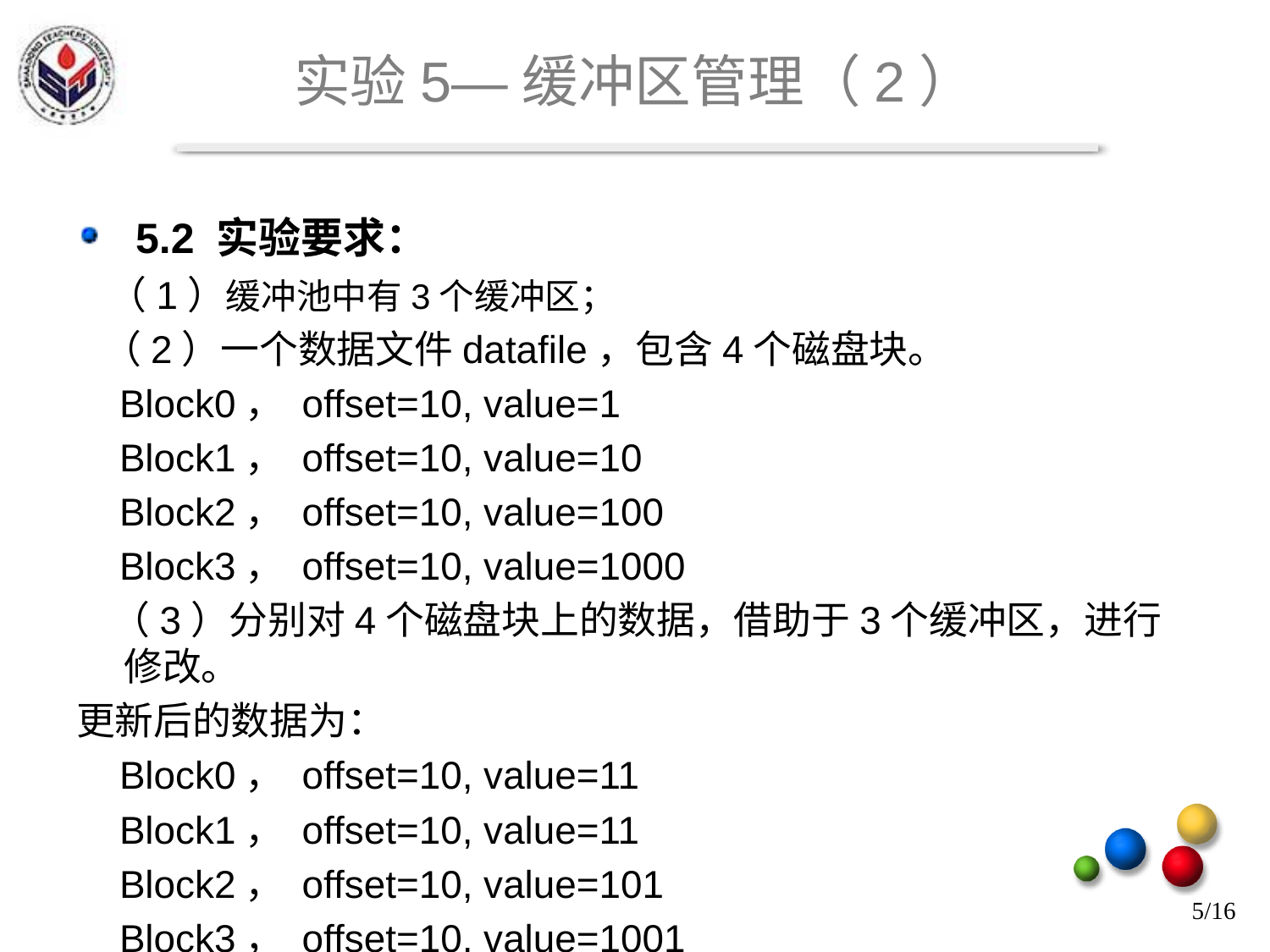

# 实验5—缓冲区管理（2）
 5.2 实验要求：
   （1）缓冲池中有3个缓冲区；
  （2）一个数据文件datafile，包含4个磁盘块。
    Block0， offset=10, value=1
    Block1， offset=10, value=10
    Block2， offset=10, value=100
    Block3， offset=10, value=1000
   （3）分别对4个磁盘块上的数据，借助于3个缓冲区，进行修改。
更新后的数据为：
    Block0， offset=10, value=11
    Block1， offset=10, value=11
    Block2， offset=10, value=101
    Block3， offset=10, value=1001

5/16